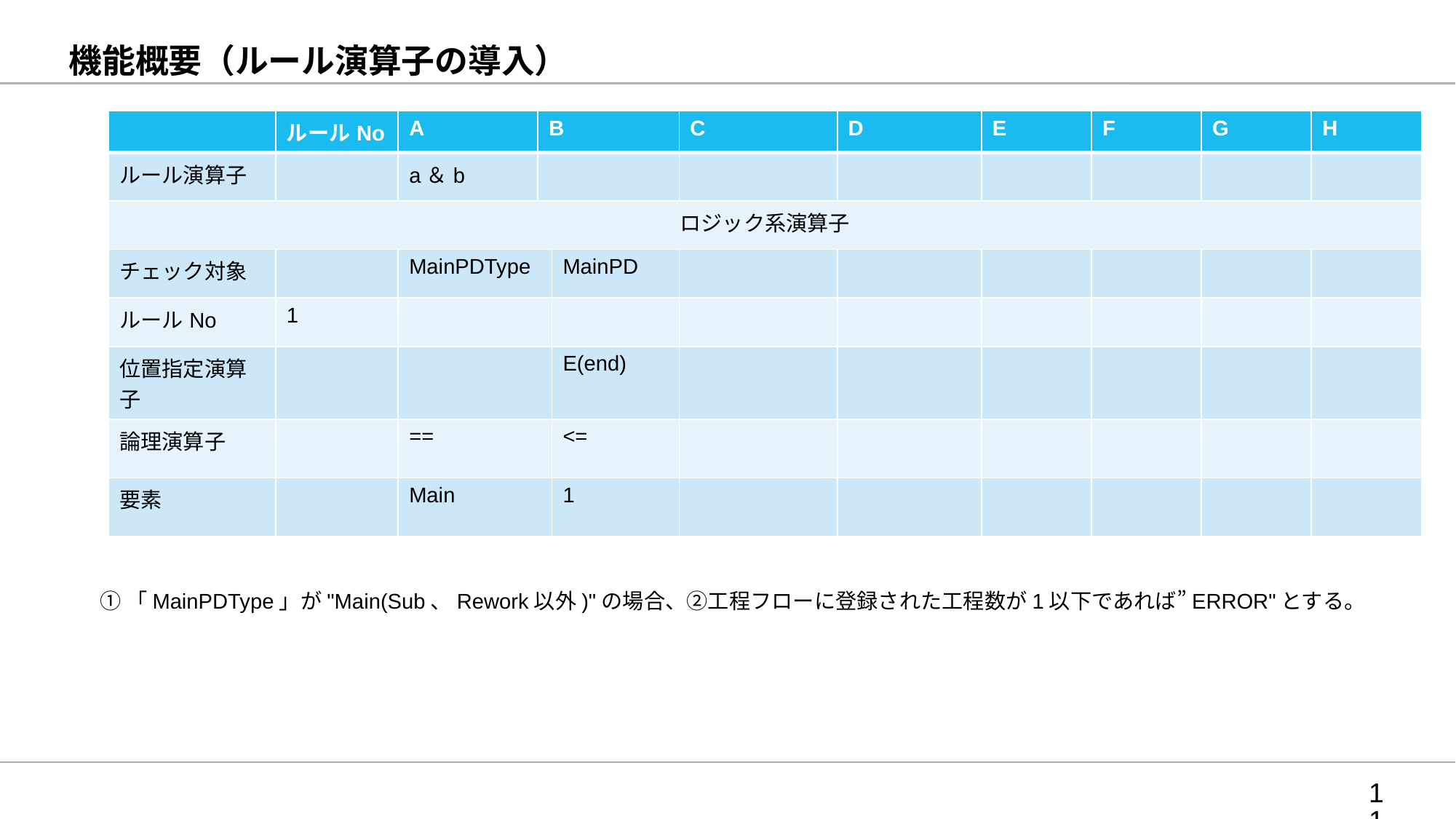

# 機能概要（ルール演算子の導入）
※調査用メモ
既存システムのプロパティ値
|  | ルールNo | A | B |  | C | D | E | F | G | H |
| --- | --- | --- | --- | --- | --- | --- | --- | --- | --- | --- |
| ルール演算子 |  | a＆b |  |  |  |  |  |  |  |  |
| ロジック系演算子 |  |  |  |  |  |  |  |  |  |  |
| チェック対象 |  | MainPDType |  | MainPD |  |  |  |  |  |  |
| ルールNo | 1 |  |  |  |  |  |  |  |  |  |
| 位置指定演算子 |  |  |  | E(end) |  |  |  |  |  |  |
| 論理演算子 |  | == |  | <= |  |  |  |  |  |  |
| 要素 |  | Main |  | 1 |  |  |  |  |  |  |
SC_MainPDPurpose
①「MainPDType」が"Main(Sub、Rework以外)"の場合、②工程フローに登録された工程数が1以下であれば”ERROR"とする。

11